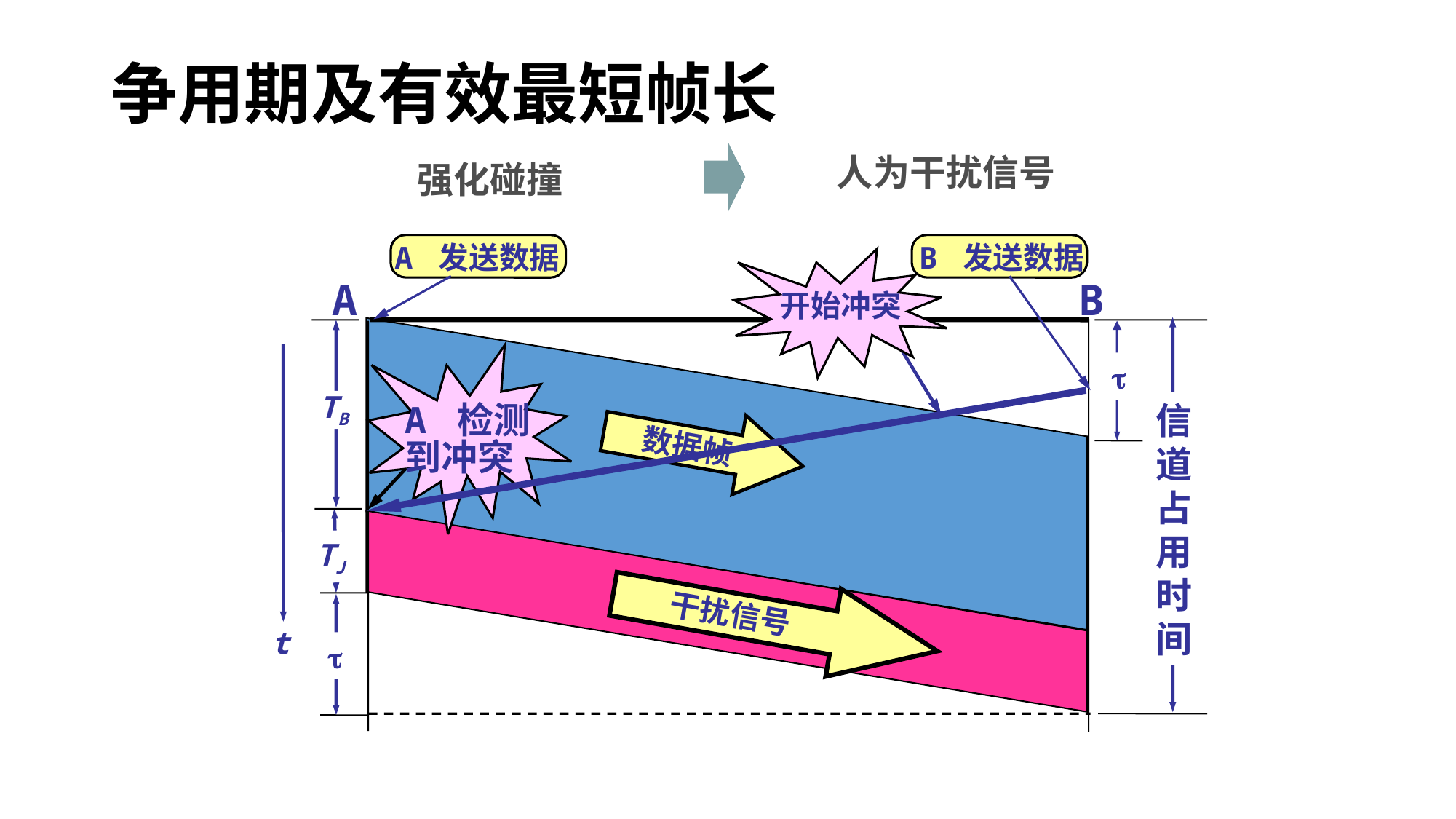

# 争用期及有效最短帧长
人为干扰信号
强化碰撞

A 发送数据

B 发送数据

开始冲突

A
B

数据帧

TJ

τ

干扰信号

τ
TB

信
道
占
用
时
间
A 检测
到冲突

t